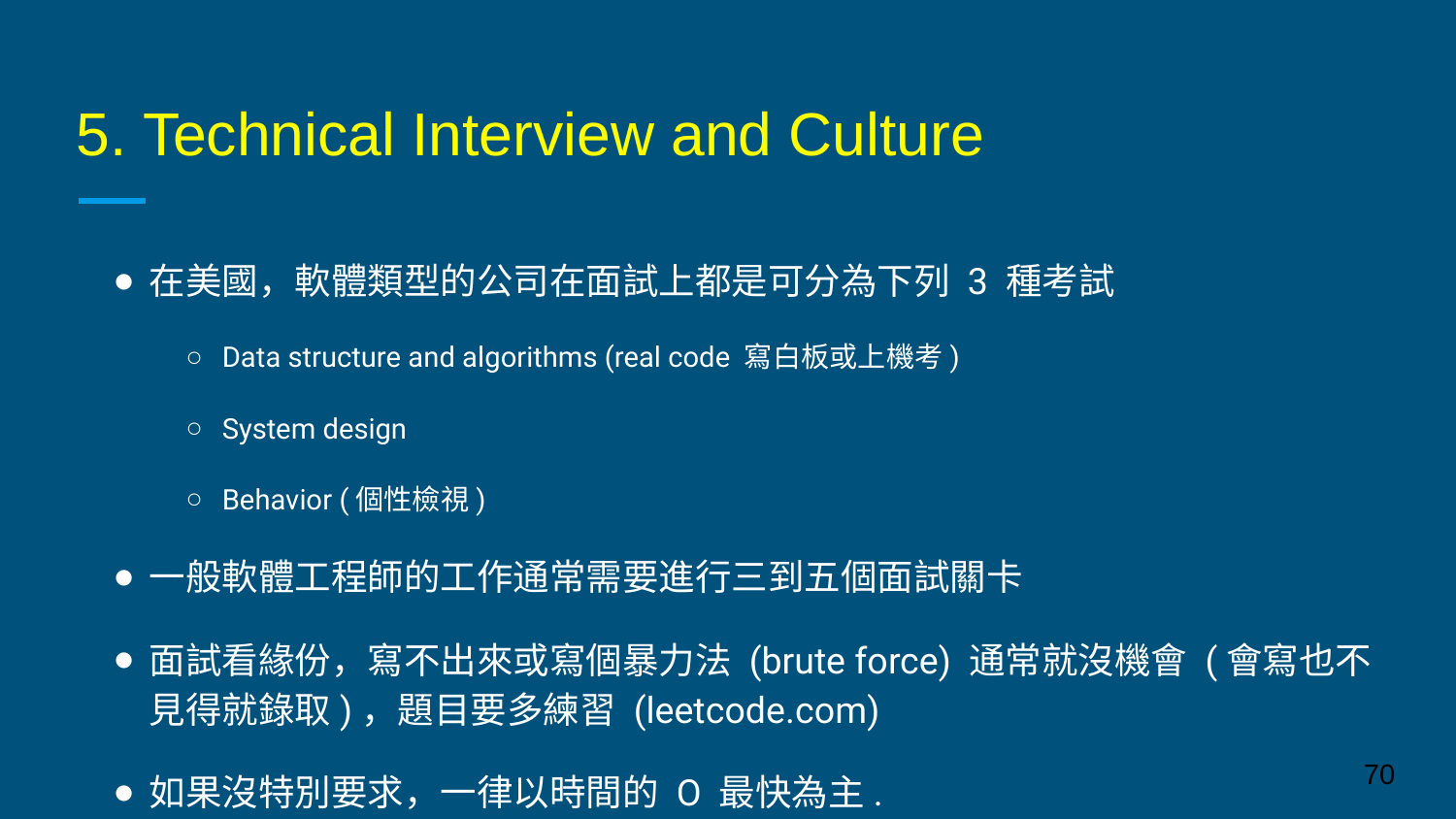

# 5. Technical Interview and Culture
在美國，軟體類型的公司在面試上都是可分為下列 3 種考試
Data structure and algorithms (real code 寫白板或上機考)
System design
Behavior (個性檢視)
一般軟體工程師的工作通常需要進行三到五個面試關卡
面試看緣份，寫不出來或寫個暴力法 (brute force) 通常就沒機會 (會寫也不見得就錄取)，題目要多練習 (leetcode.com)
如果沒特別要求，一律以時間的 O 最快為主.
70